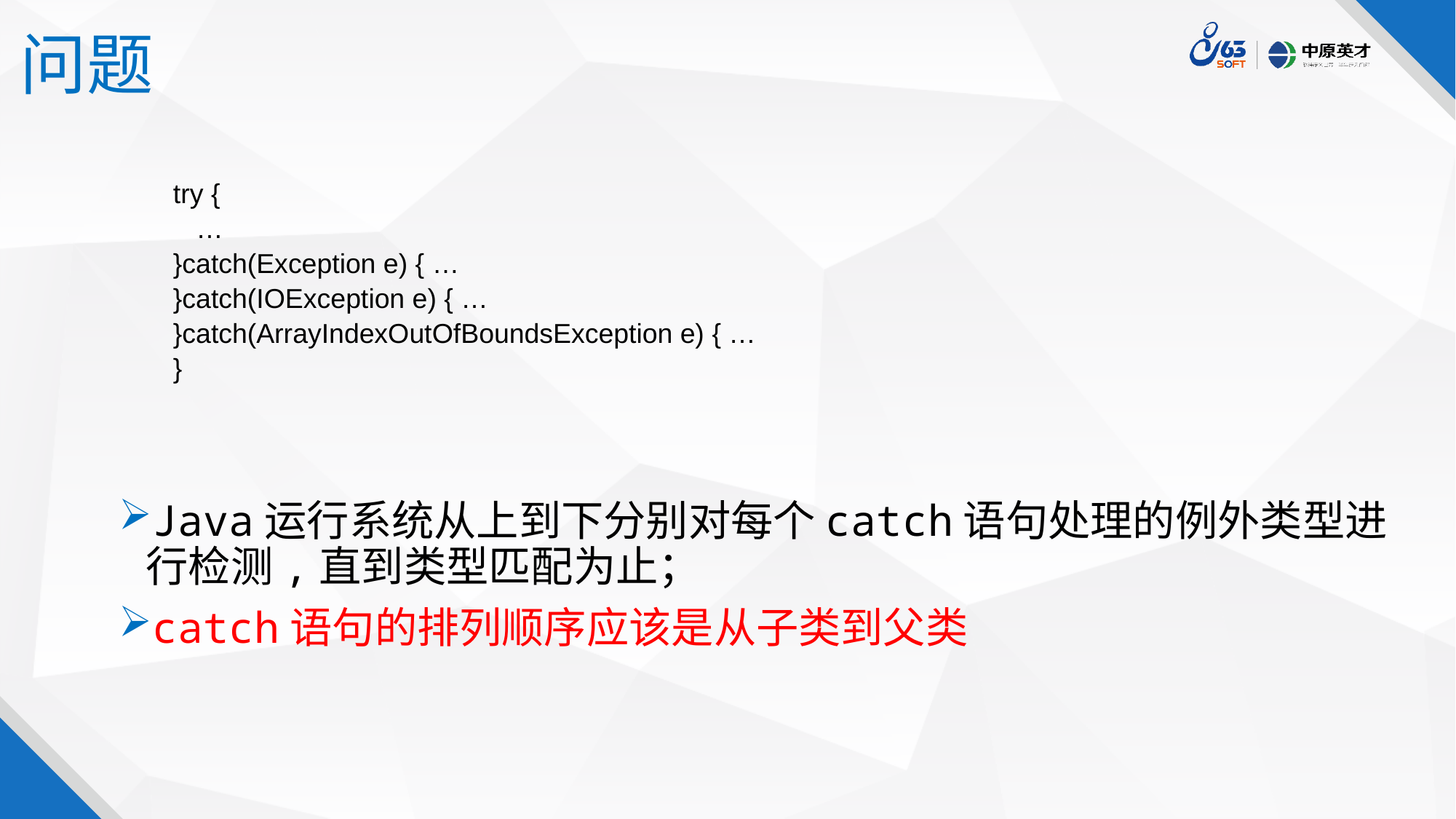

# 问题
try {
   …
}catch(Exception e) { …
}catch(IOException e) { …
}catch(ArrayIndexOutOfBoundsException e) { …
}
Java运行系统从上到下分别对每个catch语句处理的例外类型进行检测,直到类型匹配为止；
catch语句的排列顺序应该是从子类到父类